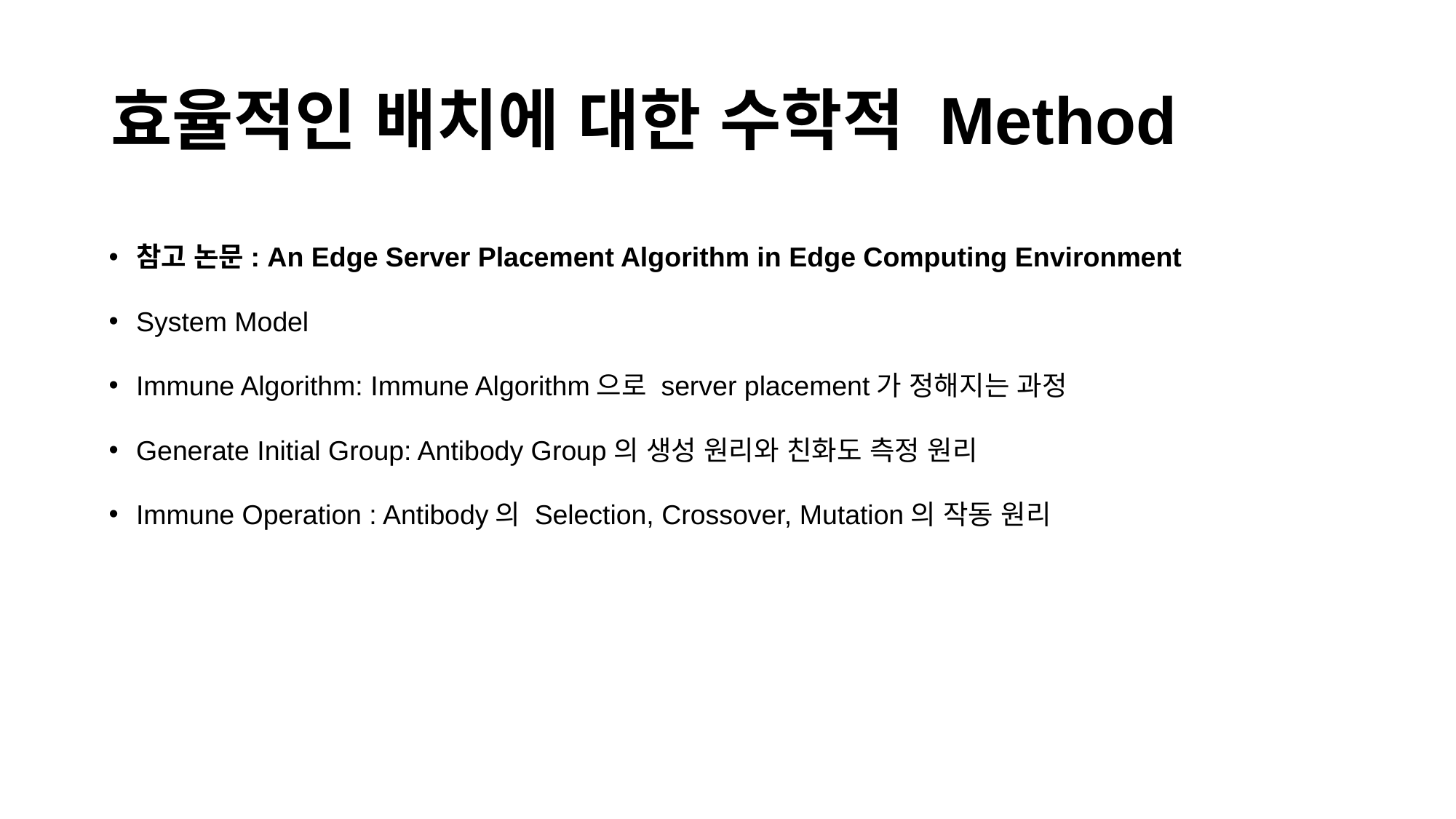

# 효율적인 배치에 대한 수학적 Method
참고 논문: An Edge Server Placement Algorithm in Edge Computing Environment
System Model
Immune Algorithm: Immune Algorithm으로 server placement가 정해지는 과정
Generate Initial Group: Antibody Group의 생성 원리와 친화도 측정 원리
Immune Operation : Antibody의 Selection, Crossover, Mutation의 작동 원리